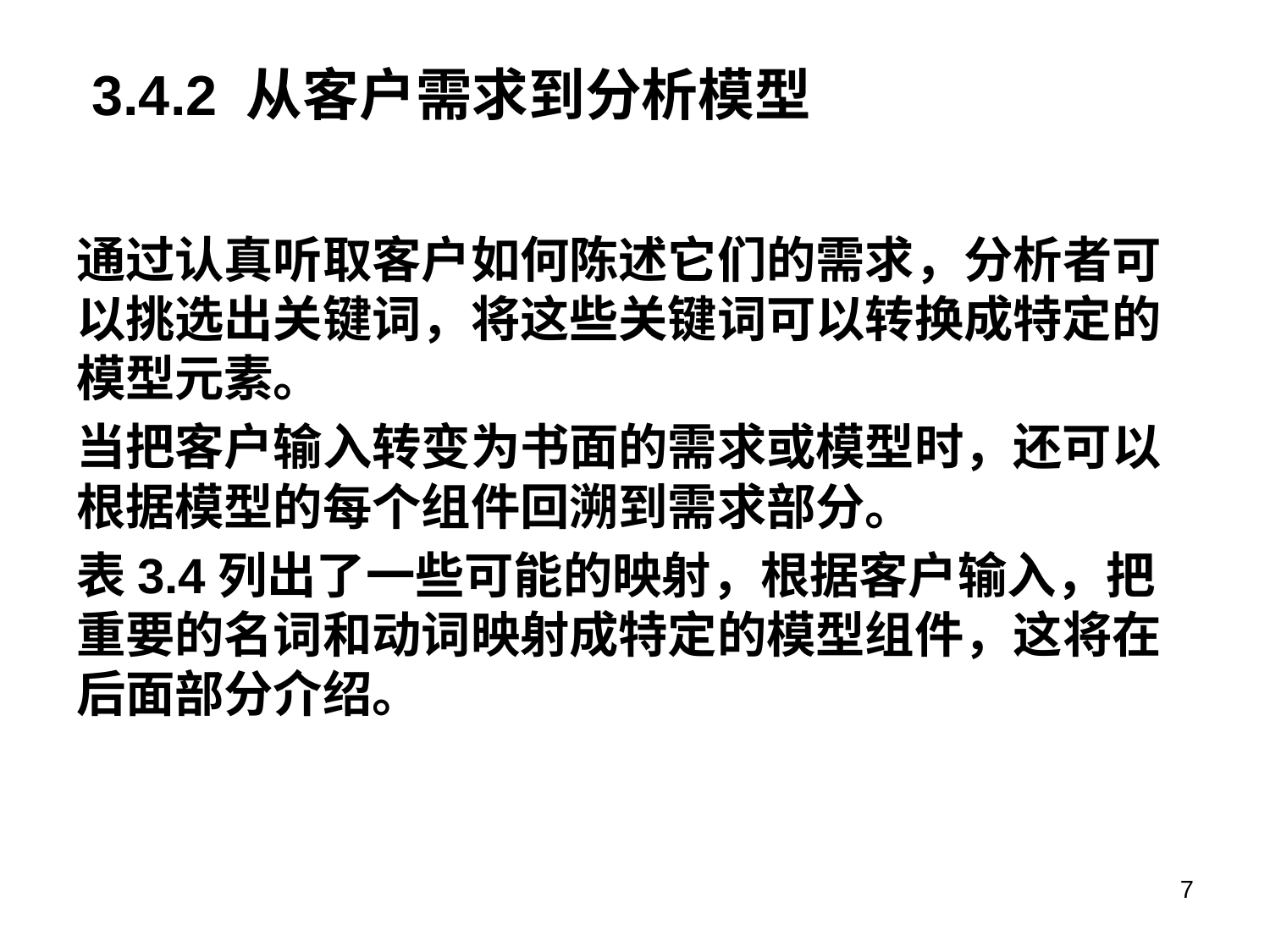

# 3.4.2 从客户需求到分析模型
通过认真听取客户如何陈述它们的需求，分析者可以挑选出关键词，将这些关键词可以转换成特定的模型元素。
当把客户输入转变为书面的需求或模型时，还可以根据模型的每个组件回溯到需求部分。
表3.4列出了一些可能的映射，根据客户输入，把重要的名词和动词映射成特定的模型组件，这将在后面部分介绍。
7